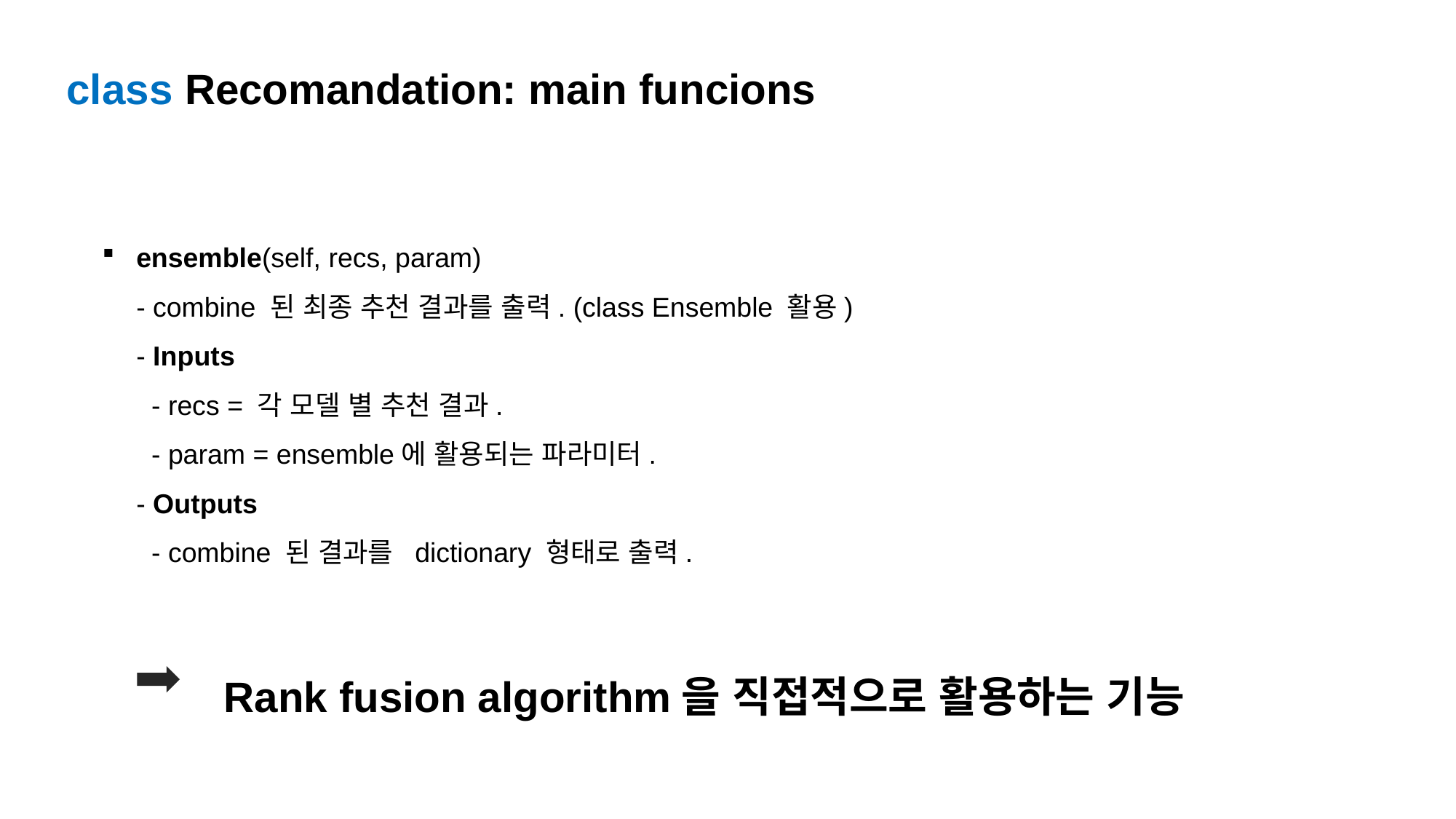

class Recomandation: main funcions
ensemble(self, recs, param)
- combine 된 최종 추천 결과를 출력. (class Ensemble 활용)
- Inputs
  - recs = 각 모델 별 추천 결과.
  - param = ensemble에 활용되는 파라미터.
- Outputs
  - combine 된 결과를  dictionary 형태로 출력.

Rank fusion algorithm을 직접적으로 활용하는 기능